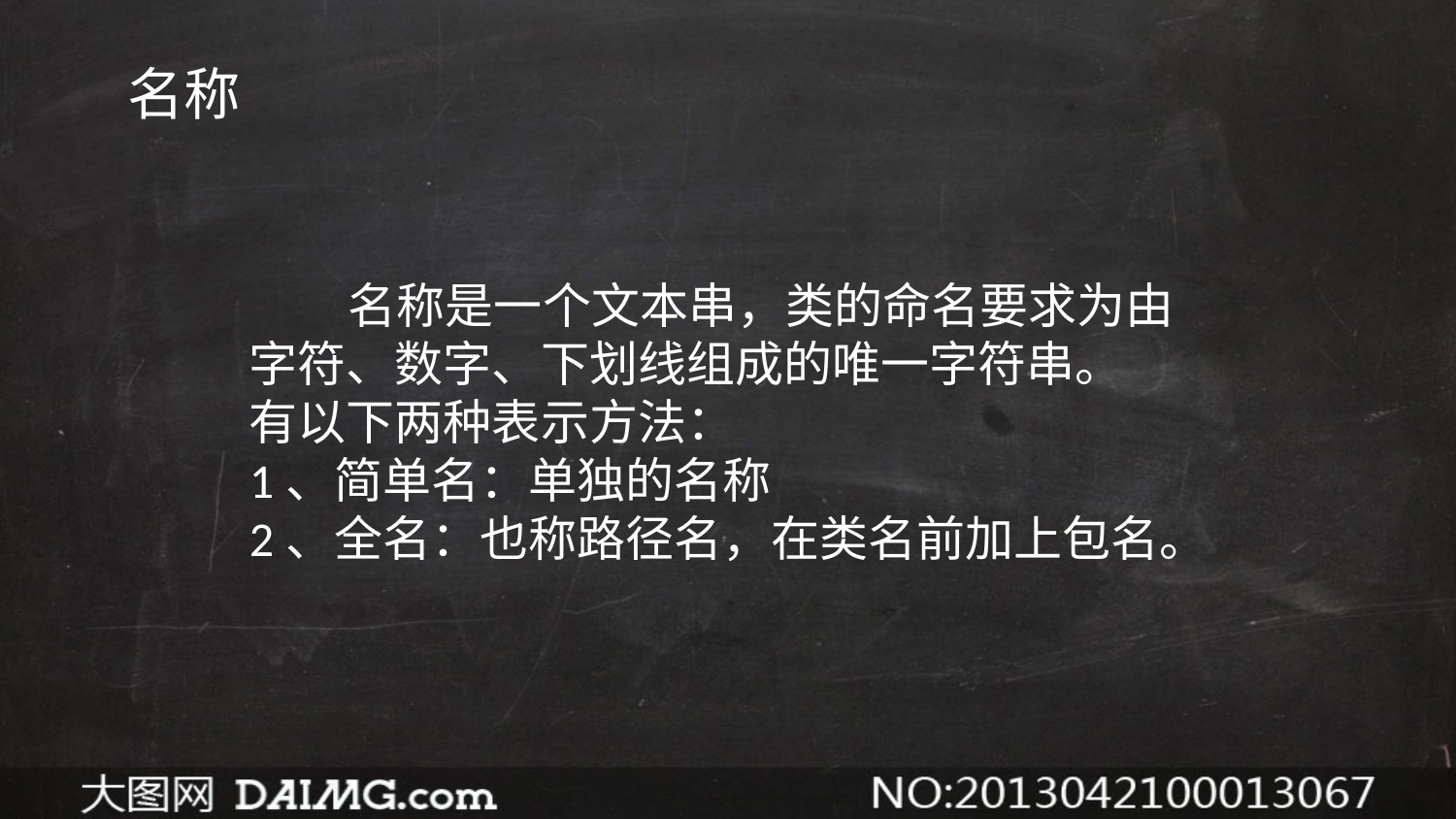

名称
        名称是一个文本串，类的命名要求为由字符、数字、下划线组成的唯一字符串。
有以下两种表示方法：
1、简单名：单独的名称
2、全名：也称路径名，在类名前加上包名。